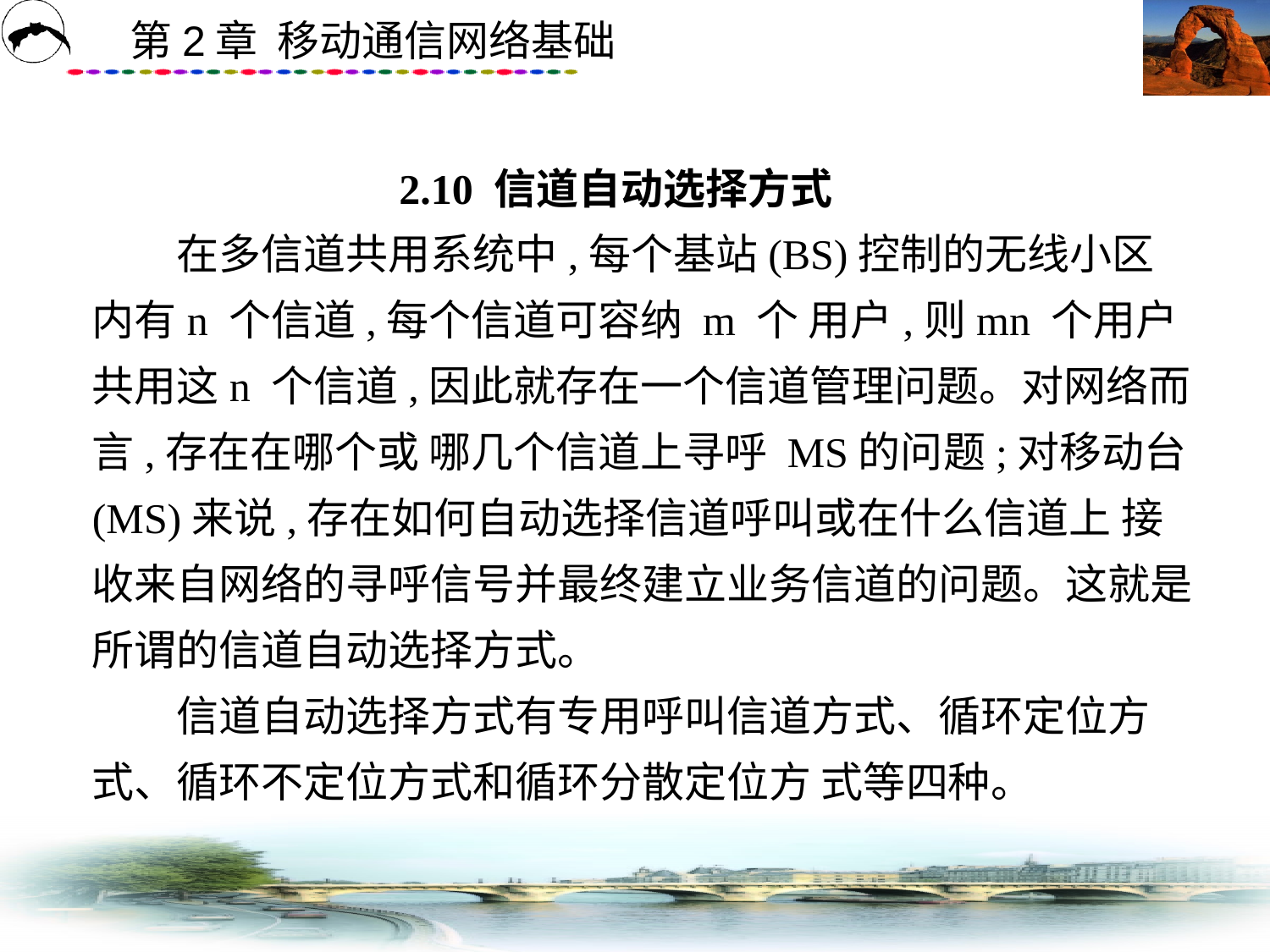

# 2.10 信道自动选择方式 　　在多信道共用系统中,每个基站(BS)控制的无线小区内有n 个信道,每个信道可容纳 m 个 用户,则mn 个用户共用这n 个信道,因此就存在一个信道管理问题。对网络而言,存在在哪个或 哪几个信道上寻呼 MS的问题;对移动台(MS)来说,存在如何自动选择信道呼叫或在什么信道上 接收来自网络的寻呼信号并最终建立业务信道的问题。这就是所谓的信道自动选择方式。 　　信道自动选择方式有专用呼叫信道方式、循环定位方式、循环不定位方式和循环分散定位方 式等四种。